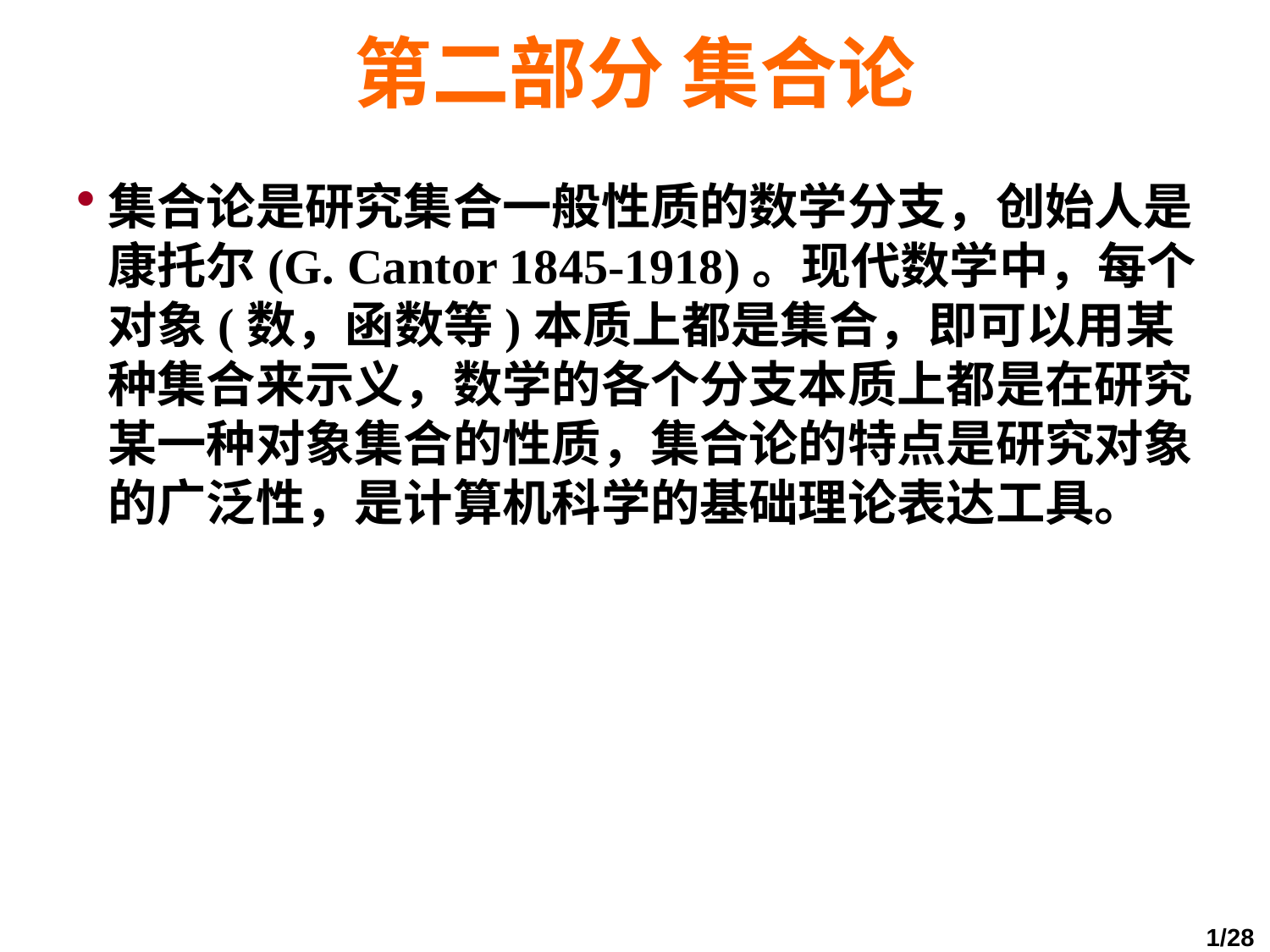

# 第二部分 集合论

集合论是研究集合一般性质的数学分支，创始人是康托尔(G. Cantor 1845-1918)。现代数学中，每个对象(数，函数等)本质上都是集合，即可以用某种集合来示义，数学的各个分支本质上都是在研究某一种对象集合的性质，集合论的特点是研究对象的广泛性，是计算机科学的基础理论表达工具。